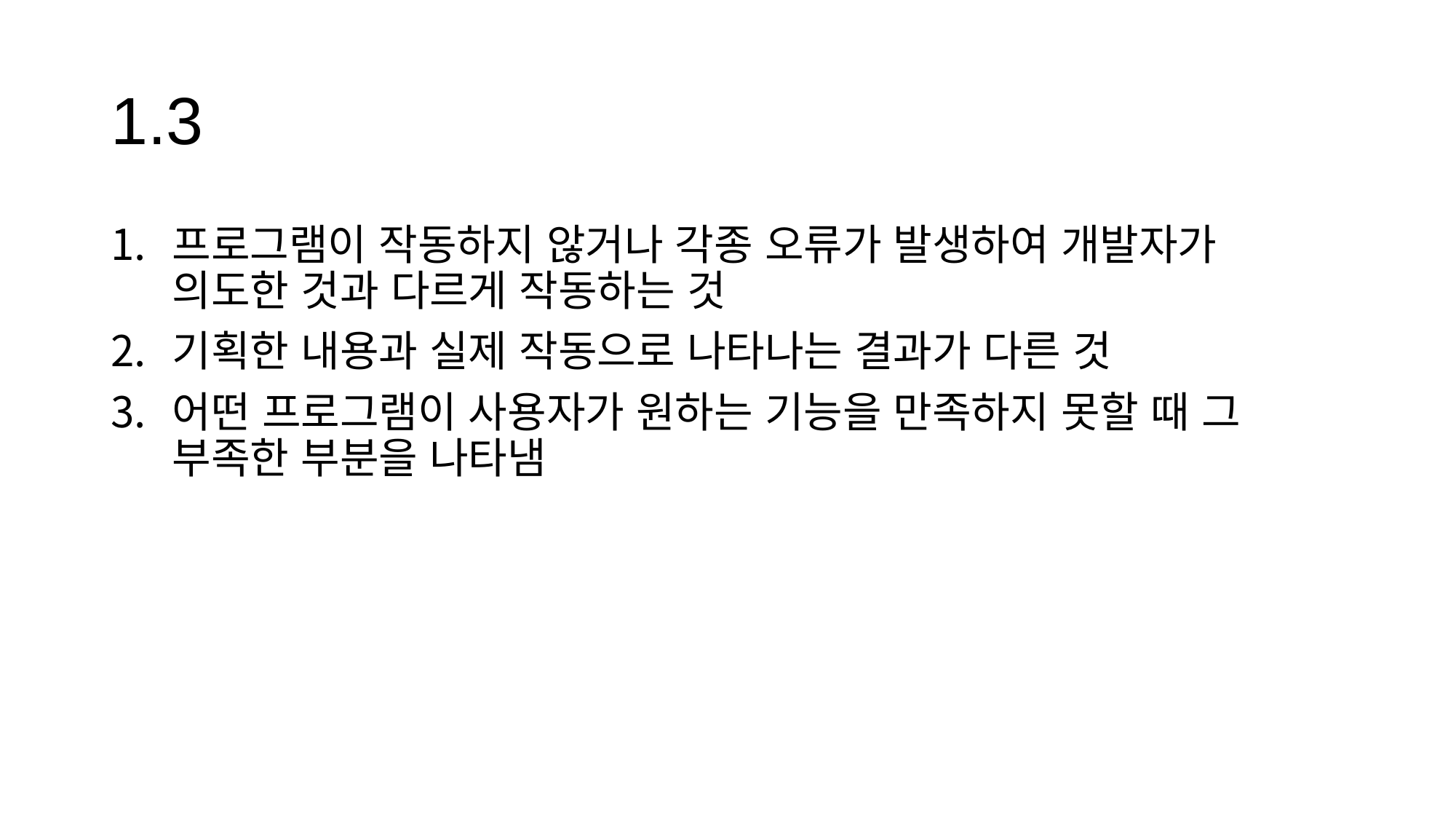

# 1.3
프로그램이 작동하지 않거나 각종 오류가 발생하여 개발자가 의도한 것과 다르게 작동하는 것
기획한 내용과 실제 작동으로 나타나는 결과가 다른 것
어떤 프로그램이 사용자가 원하는 기능을 만족하지 못할 때 그 부족한 부분을 나타냄